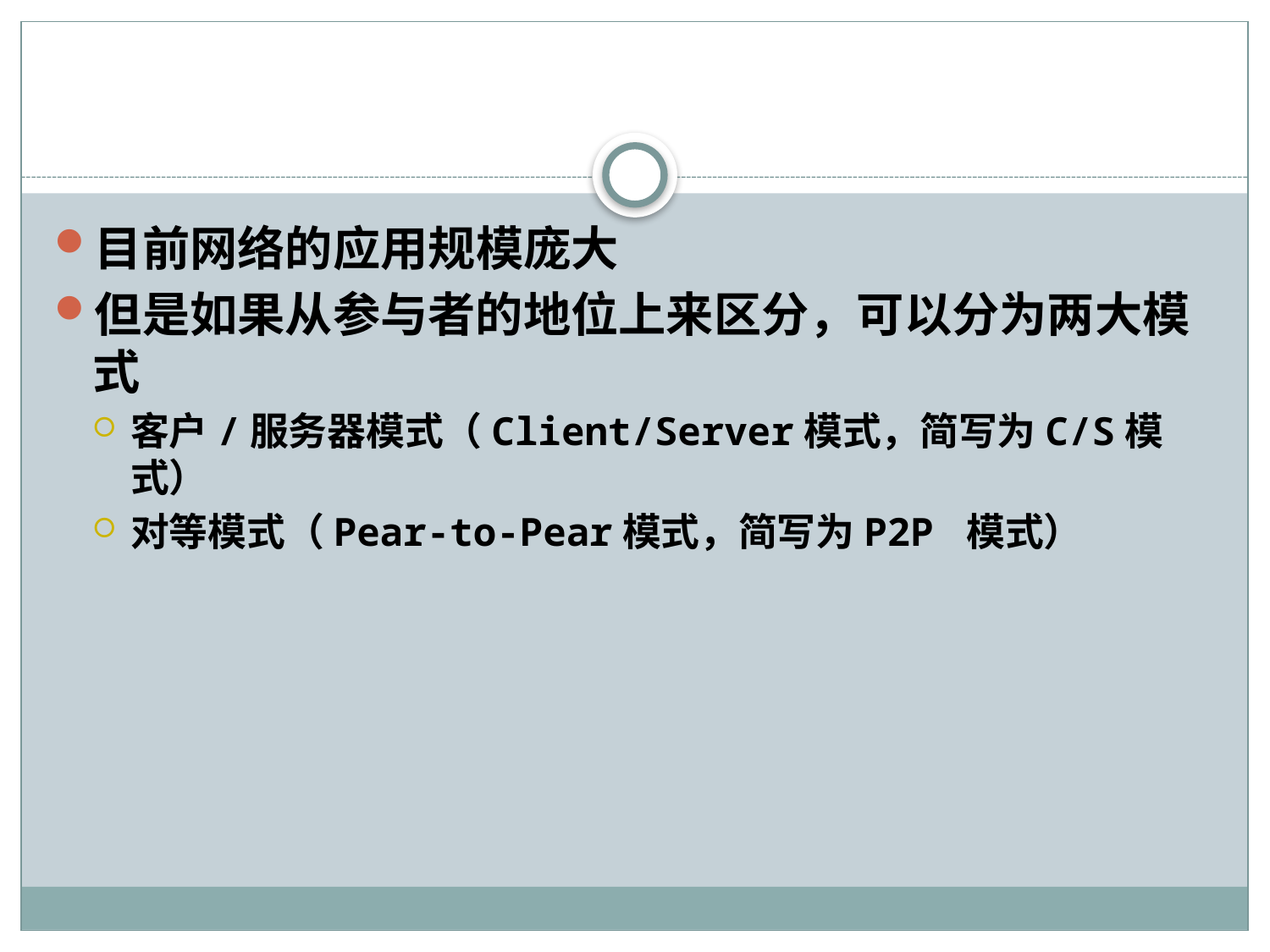

#
目前网络的应用规模庞大
但是如果从参与者的地位上来区分，可以分为两大模式
客户/服务器模式（Client/Server模式，简写为C/S模式）
对等模式（Pear-to-Pear模式，简写为P2P 模式）